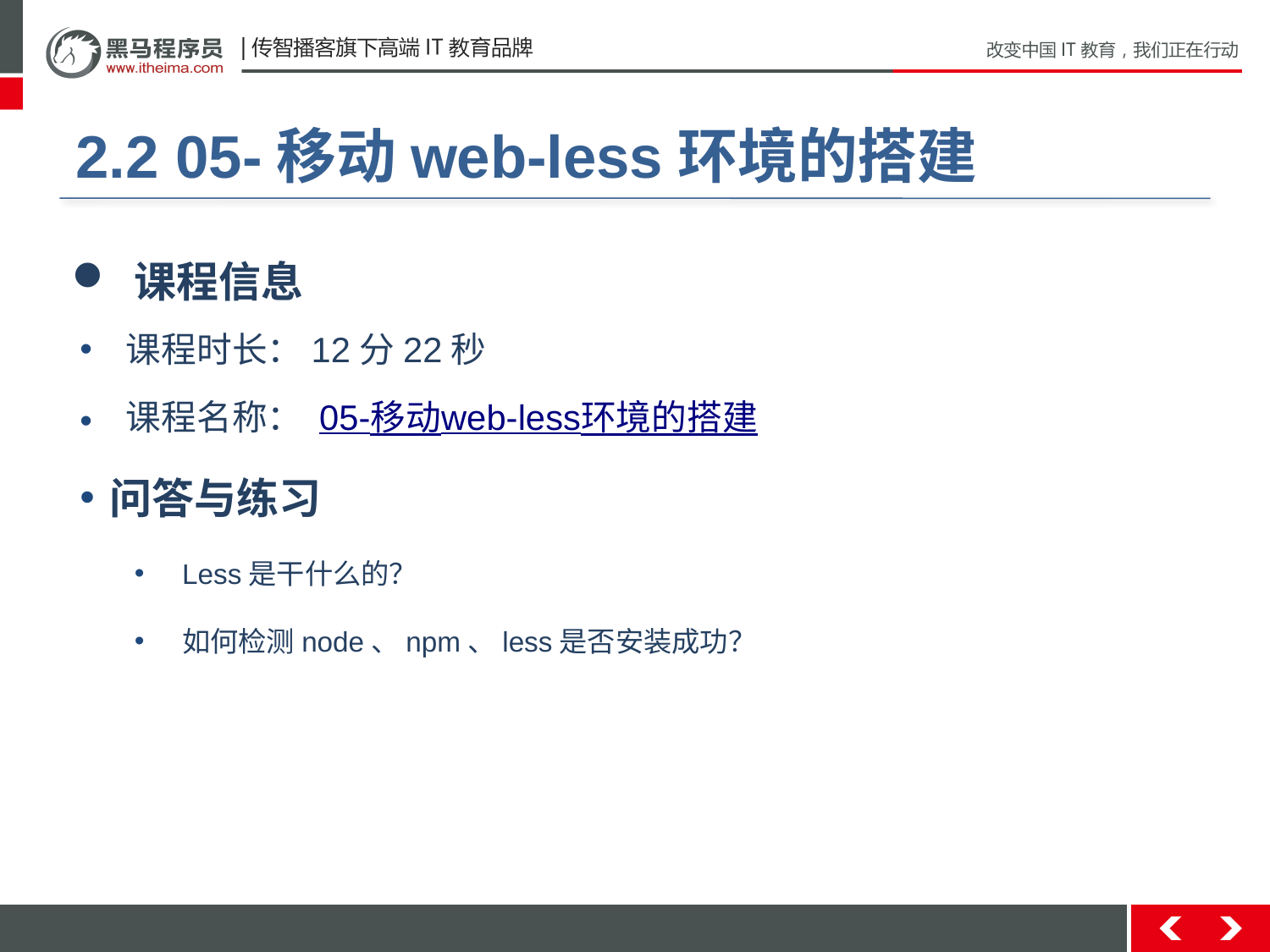

#
2.2 05-移动web-less环境的搭建
 课程信息
 课程时长：12分22秒
 课程名称： 05-移动web-less环境的搭建
问答与练习
Less是干什么的？
如何检测node、npm、less是否安装成功？